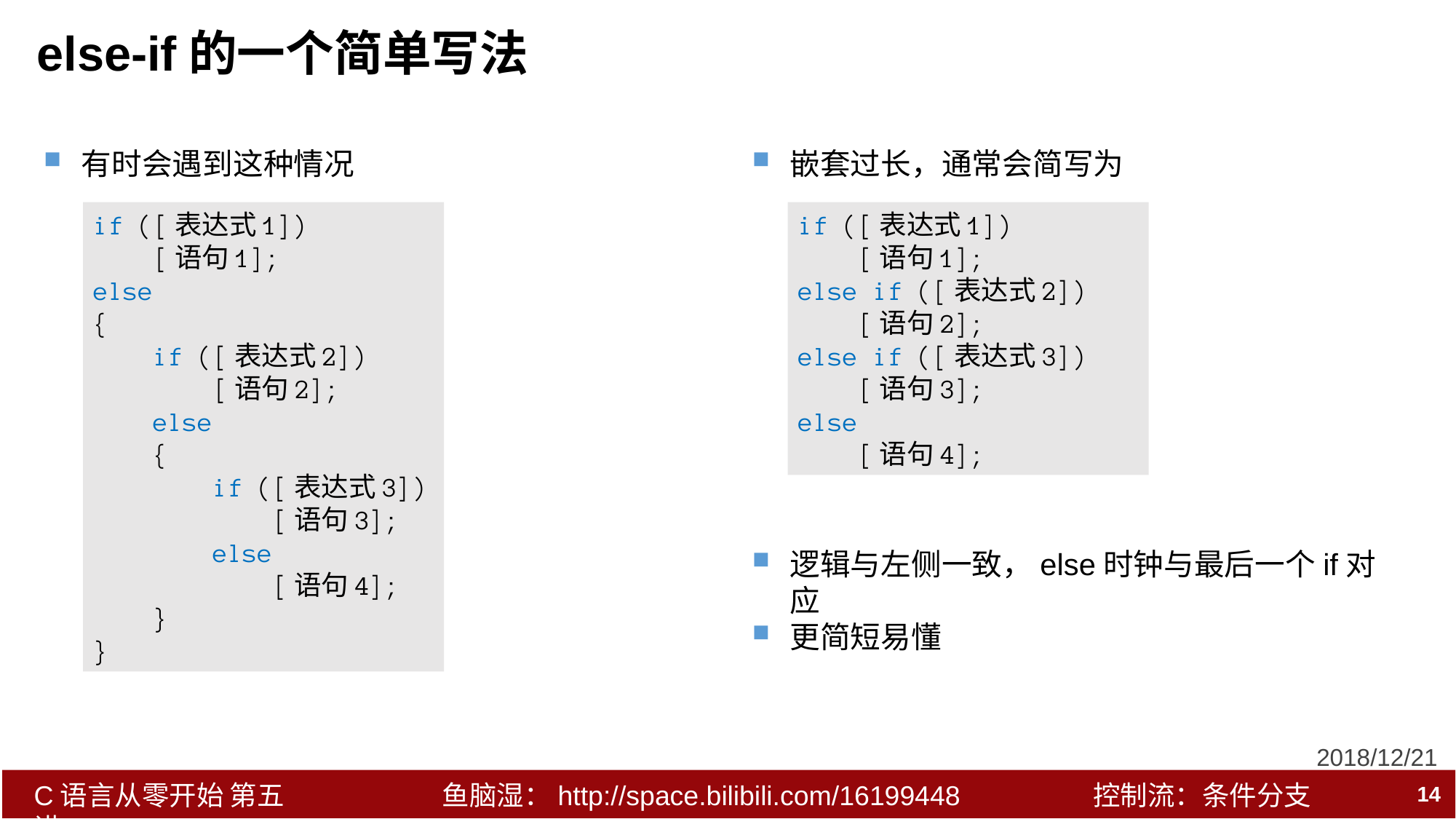

# else-if的一个简单写法
有时会遇到这种情况

嵌套过长，通常会简写为

逻辑与左侧一致，else时钟与最后一个if对应
更简短易懂

if ([表达式1])
    [语句1];
else
{
    if ([表达式2])
        [语句2];
    else
    {
        if ([表达式3])
            [语句3];
        else
            [语句4];
    }
}
if ([表达式1])
    [语句1];
else if ([表达式2])
    [语句2];
else if ([表达式3])
    [语句3];
else
    [语句4];
2018/12/21
14